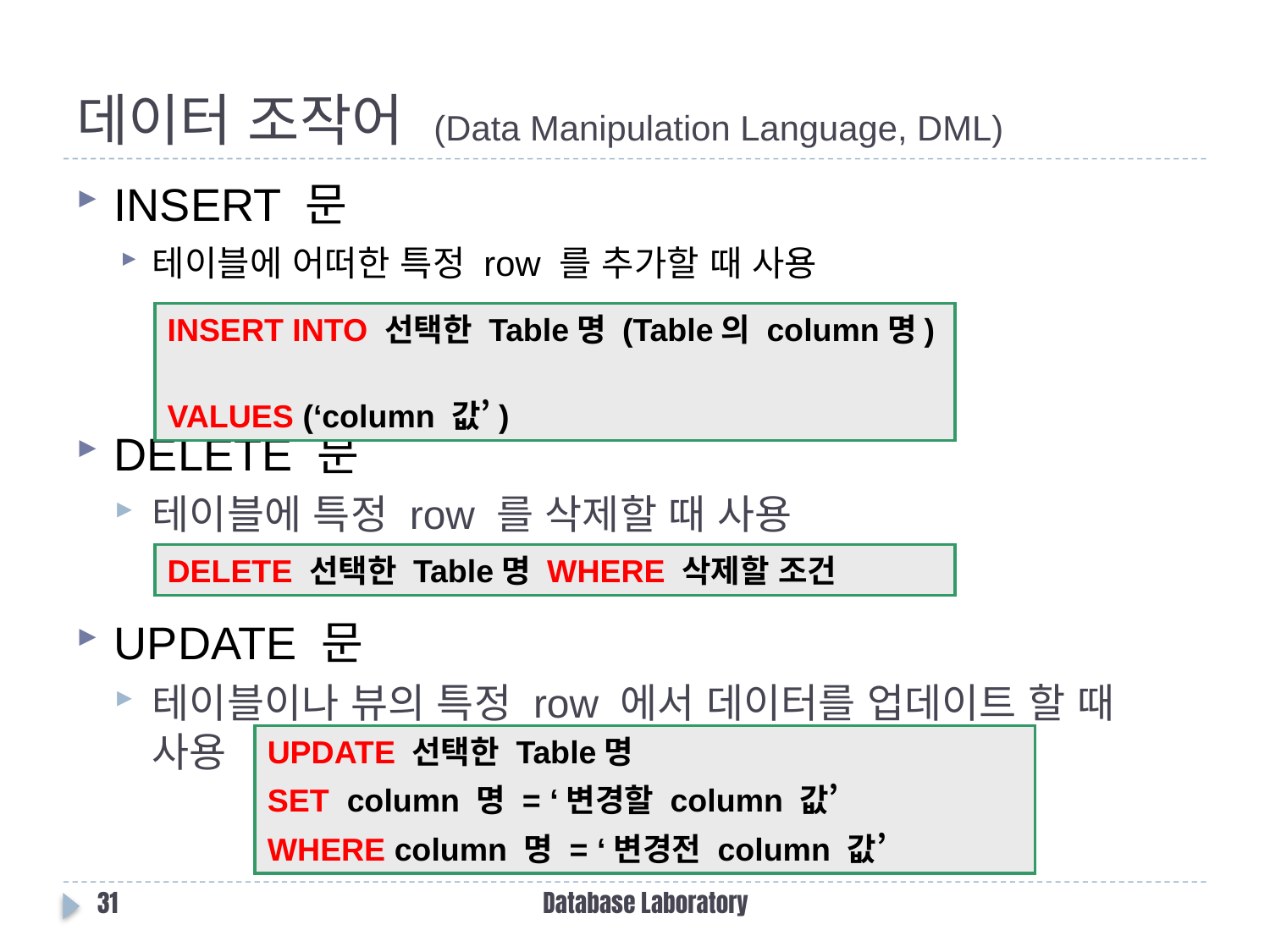

# 데이터 조작어 (Data Manipulation Language, DML)
INSERT 문
테이블에 어떠한 특정 row 를 추가할 때 사용

DELETE 문
테이블에 특정 row 를 삭제할 때 사용

UPDATE 문
테이블이나 뷰의 특정 row 에서 데이터를 업데이트 할 때 사용
INSERT INTO 선택한 Table명 (Table의 column명)
VALUES (‘column 값’)
DELETE 선택한 Table명 WHERE 삭제할 조건
UPDATE 선택한 Table명
SET  column 명 = ‘변경할 column 값’
WHERE column 명 = ‘변경전 column 값’
31
Database Laboratory